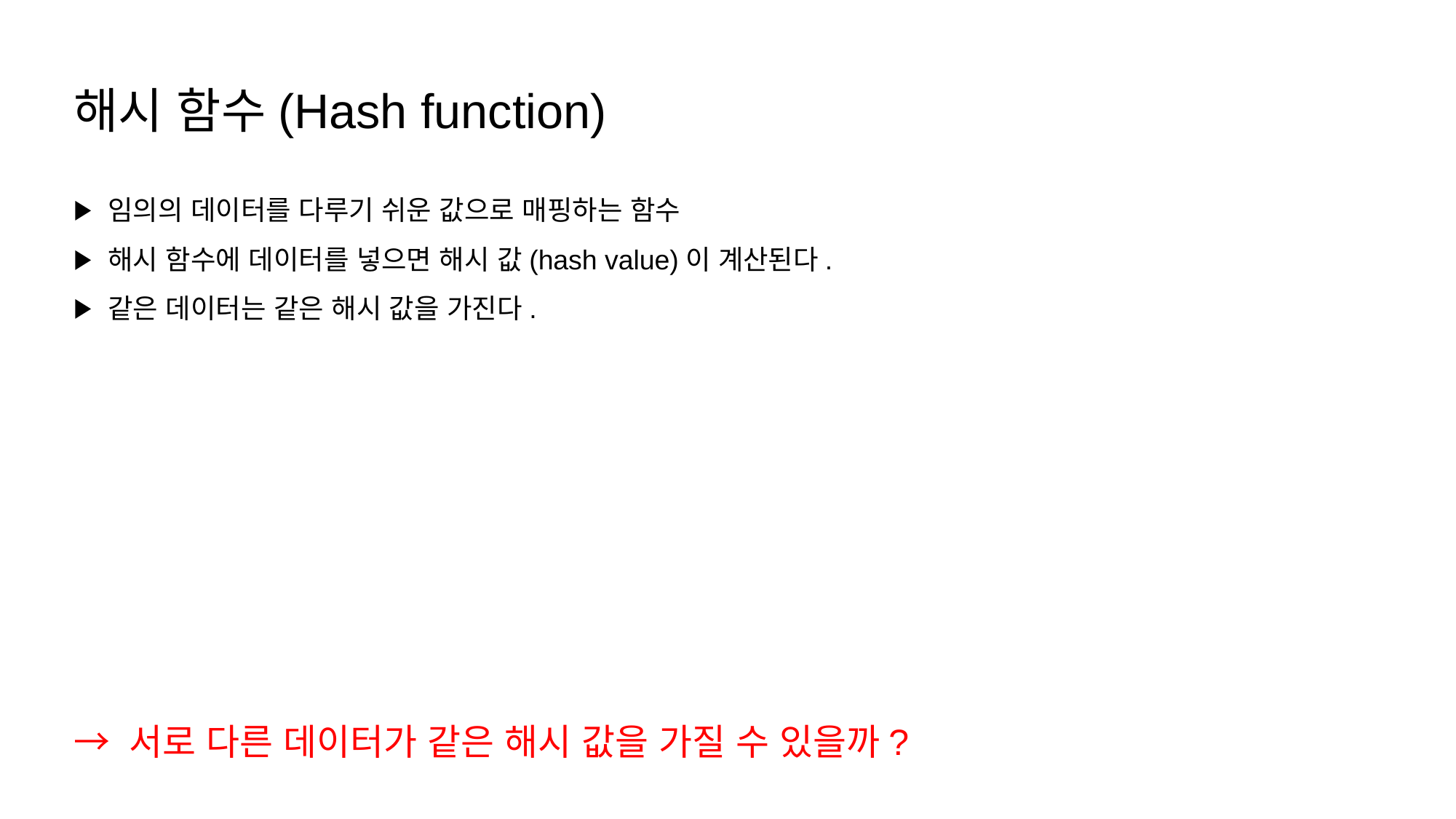

해시 함수(Hash function)
임의의 데이터를 다루기 쉬운 값으로 매핑하는 함수
해시 함수에 데이터를 넣으면 해시 값(hash value)이 계산된다.
같은 데이터는 같은 해시 값을 가진다.
→ 서로 다른 데이터가 같은 해시 값을 가질 수 있을까?